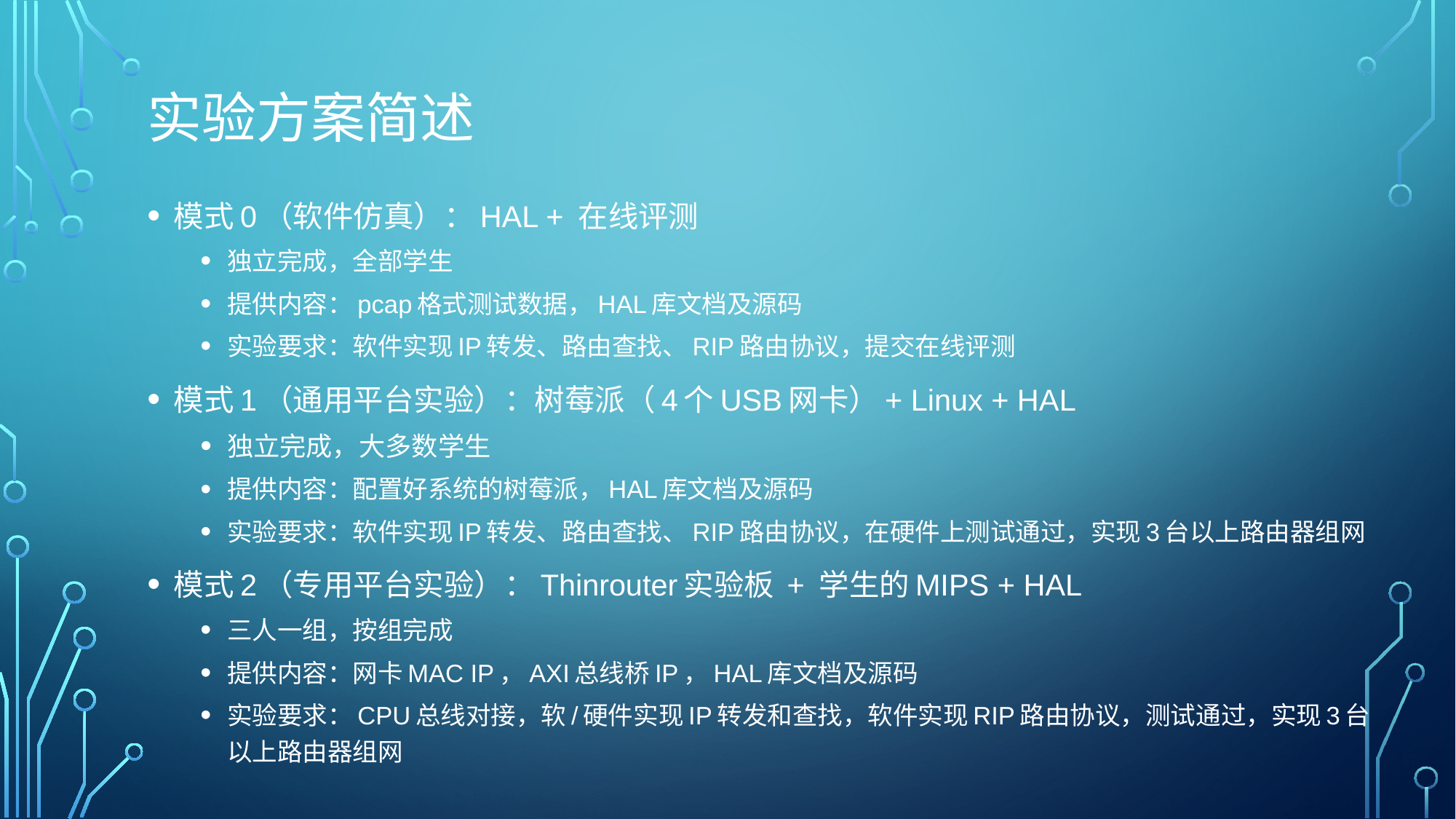

# 实验方案简述
模式0（软件仿真）：HAL + 在线评测
独立完成，全部学生
提供内容：pcap格式测试数据，HAL库文档及源码
实验要求：软件实现IP转发、路由查找、RIP路由协议，提交在线评测
模式1（通用平台实验）：树莓派（4个USB网卡）+ Linux + HAL
独立完成，大多数学生
提供内容：配置好系统的树莓派，HAL库文档及源码
实验要求：软件实现IP转发、路由查找、RIP路由协议，在硬件上测试通过，实现3台以上路由器组网
模式2（专用平台实验）：Thinrouter实验板 + 学生的MIPS + HAL
三人一组，按组完成
提供内容：网卡MAC IP，AXI总线桥IP，HAL库文档及源码
实验要求：CPU总线对接，软/硬件实现IP转发和查找，软件实现RIP路由协议，测试通过，实现3台以上路由器组网